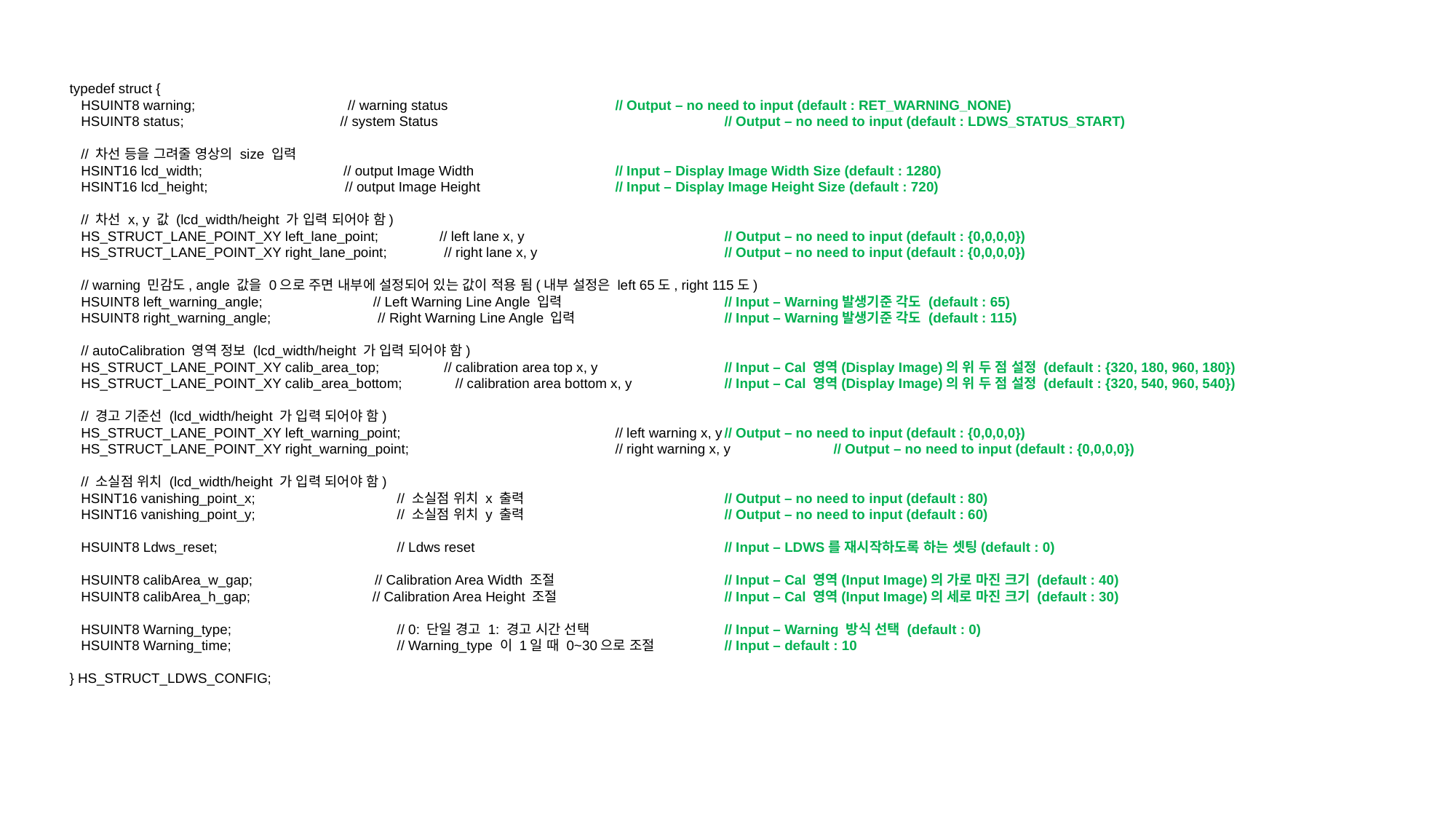

typedef struct {
   HSUINT8 warning;                                        // warning status           		// Output – no need to input (default : RET_WARNING_NONE)
   HSUINT8 status;                                         // system Status			// Output – no need to input (default : LDWS_STATUS_START)

   // 차선 등을 그려줄 영상의 size 입력
   HSINT16 lcd_width;                                     // output Image Width		// Input – Display Image Width Size (default : 1280)
   HSINT16 lcd_height;                                    // output Image Height		// Input – Display Image Height Size (default : 720)

   // 차선 x, y 값 (lcd_width/height 가 입력 되어야 함)
   HS_STRUCT_LANE_POINT_XY left_lane_point;                // left lane x, y		// Output – no need to input (default : {0,0,0,0})
   HS_STRUCT_LANE_POINT_XY right_lane_point;               // right lane x, y		// Output – no need to input (default : {0,0,0,0})

   // warning 민감도, angle 값을 0으로 주면 내부에 설정되어 있는 값이 적용 됨(내부 설정은 left 65도, right 115도)
   HSUINT8 left_warning_angle;                             // Left Warning Line Angle 입력 		// Input – Warning발생기준 각도 (default : 65)
   HSUINT8 right_warning_angle;                            // Right Warning Line Angle 입력		// Input – Warning발생기준 각도 (default : 115)

   // autoCalibration 영역 정보 (lcd_width/height 가 입력 되어야 함)
   HS_STRUCT_LANE_POINT_XY calib_area_top;                 // calibration area top x, y		// Input – Cal 영역(Display Image)의 위 두 점 설정 (default : {320, 180, 960, 180})
   HS_STRUCT_LANE_POINT_XY calib_area_bottom;              // calibration area bottom x, y	// Input – Cal 영역(Display Image)의 위 두 점 설정 (default : {320, 540, 960, 540})

   // 경고 기준선 (lcd_width/height 가 입력 되어야 함)
   HS_STRUCT_LANE_POINT_XY left_warning_point;		// left warning x, y	// Output – no need to input (default : {0,0,0,0})
   HS_STRUCT_LANE_POINT_XY right_warning_point;		// right warning x, y	// Output – no need to input (default : {0,0,0,0})

   // 소실점 위치 (lcd_width/height 가 입력 되어야 함)
   HSINT16 vanishing_point_x;		// 소실점 위치 x 출력		// Output – no need to input (default : 80)
   HSINT16 vanishing_point_y;		// 소실점 위치 y 출력		// Output – no need to input (default : 60)

   HSUINT8 Ldws_reset;		// Ldws reset			// Input – LDWS를 재시작하도록 하는 셋팅(default : 0)

   HSUINT8 calibArea_w_gap;                                // Calibration Area Width 조절		// Input – Cal 영역(Input Image)의 가로 마진 크기 (default : 40)
   HSUINT8 calibArea_h_gap;                                // Calibration Area Height 조절		// Input – Cal 영역(Input Image)의 세로 마진 크기 (default : 30)

   HSUINT8 Warning_type;		// 0: 단일 경고 1: 경고 시간 선택		// Input – Warning 방식 선택 (default : 0)
   HSUINT8 Warning_time;		// Warning_type 이 1일 때 0~30으로 조절 	// Input – default : 10

} HS_STRUCT_LDWS_CONFIG;